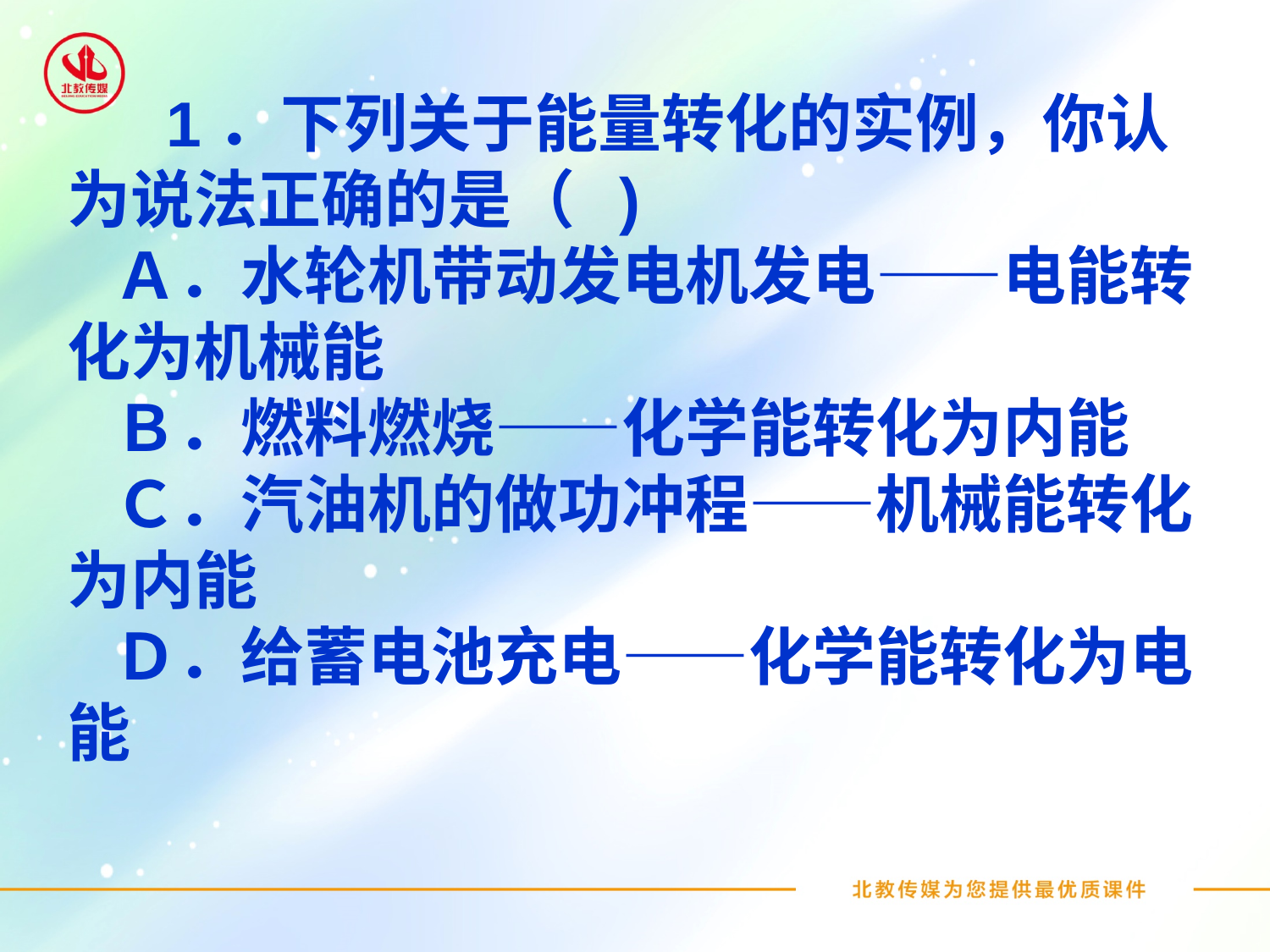

1．下列关于能量转化的实例，你认为说法正确的是（  )
Ａ．水轮机带动发电机发电——电能转化为机械能
Ｂ．燃料燃烧——化学能转化为内能
Ｃ．汽油机的做功冲程——机械能转化为内能
Ｄ．给蓄电池充电——化学能转化为电能